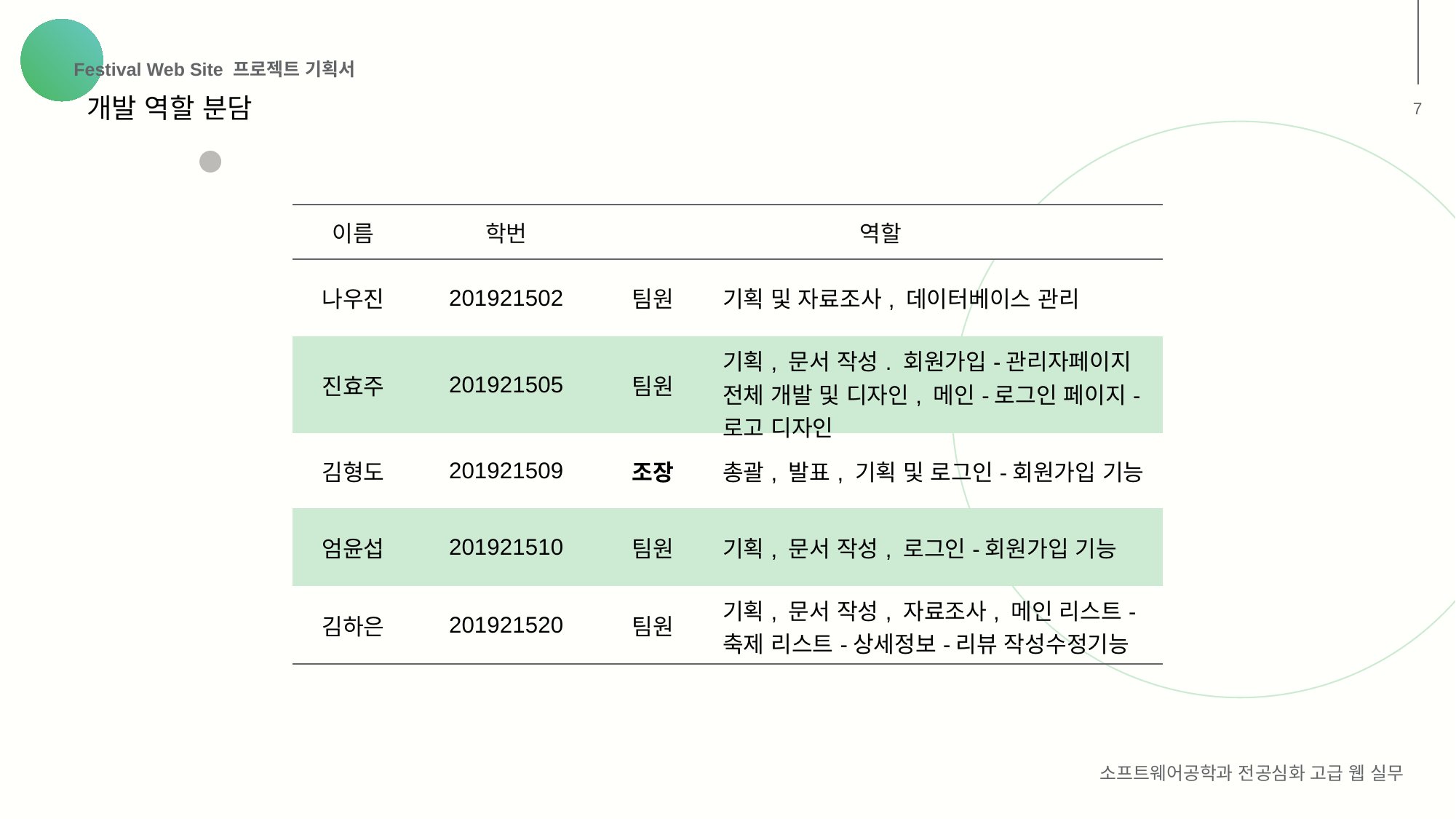

Festival Web Site 프로젝트 기획서
개발 역할 분담
7

| 이름 | 학번 | 역할 |  |
| --- | --- | --- | --- |
| 나우진 | 201921502 | 팀원 | 기획 및 자료조사, 데이터베이스 관리 |
| 진효주 | 201921505 | 팀원 | 기획, 문서 작성. 회원가입-관리자페이지 전체 개발 및 디자인, 메인-로그인 페이지-로고 디자인 |
| 김형도 | 201921509 | 조장 | 총괄, 발표, 기획 및 로그인-회원가입 기능 |
| 엄윤섭 | 201921510 | 팀원 | 기획, 문서 작성, 로그인-회원가입 기능 |
| 김하은 | 201921520 | 팀원 | 기획, 문서 작성, 자료조사, 메인 리스트-축제 리스트-상세정보-리뷰 작성수정기능 |
소프트웨어공학과 전공심화 고급 웹 실무